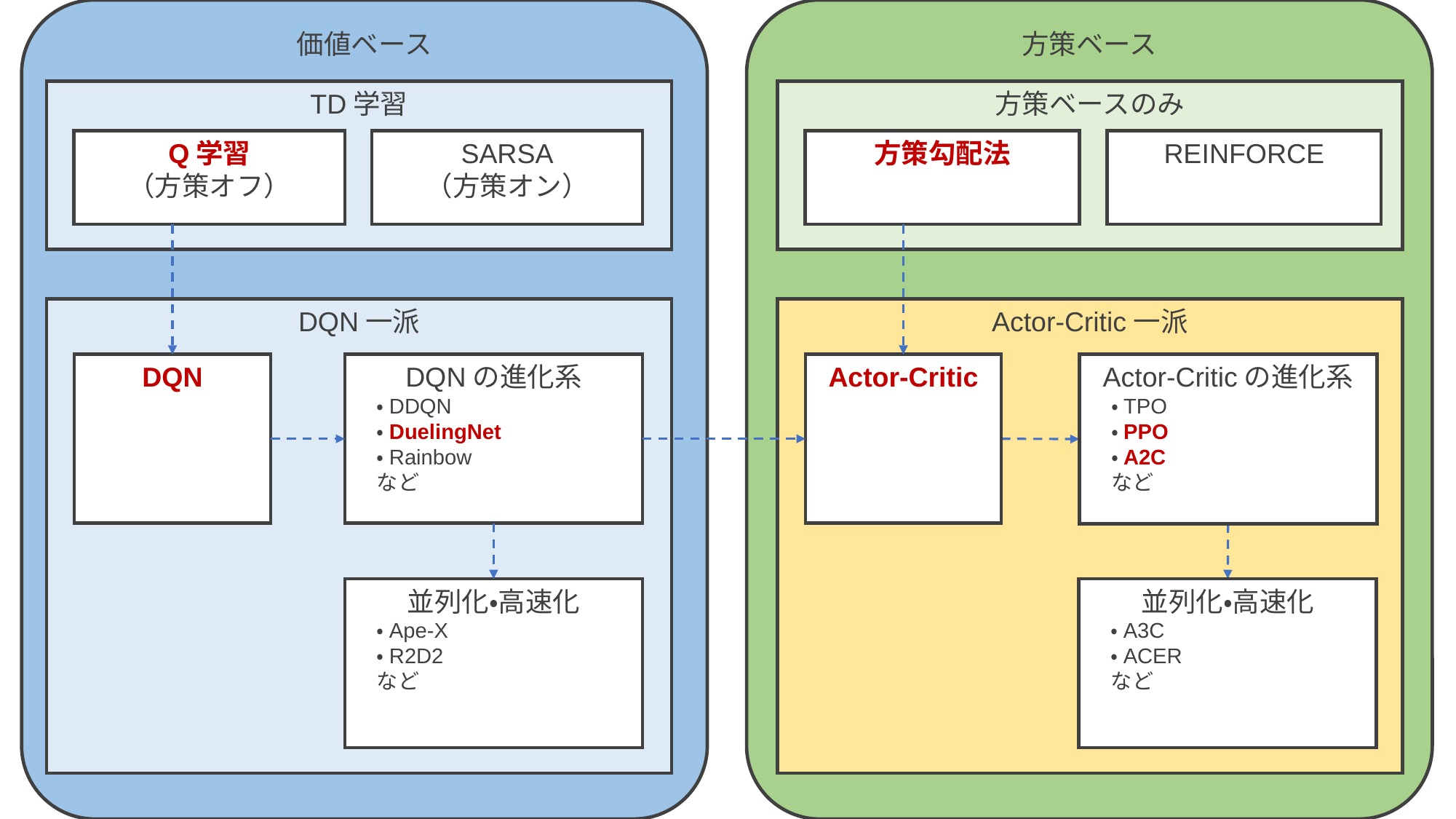

価値ベース
方策ベース
TD学習
方策ベースのみ
REINFORCE
Q学習
（方策オフ）
SARSA
（方策オン）
方策勾配法
DQN一派
Actor-Critic一派
DQN
DQNの進化系
　・DDQN
　・DuelingNet
　・Rainbow
　など
Actor-Critic
Actor-Criticの進化系
　・TPO
　・PPO
　・A2C
　など
並列化・高速化
　・Ape-X
　・R2D2
　など
並列化・高速化
　・A3C
　・ACER
　など